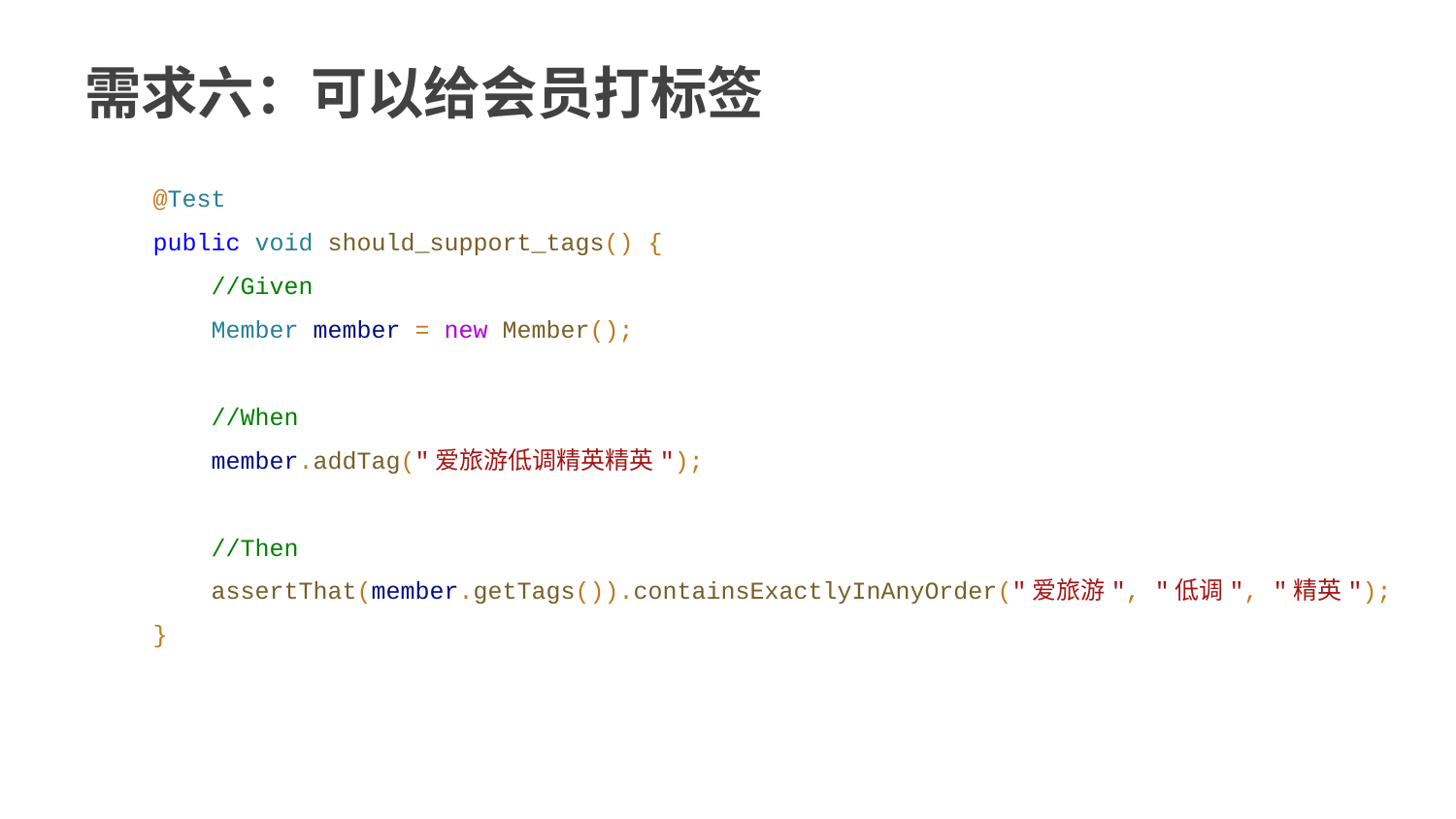

# 需求六：可以给会员打标签
   @Test
   public void should_support_tags() {
       //Given
       Member member = new Member();

       //When
       member.addTag("爱旅游低调精英精英");

       //Then
       assertThat(member.getTags()).containsExactlyInAnyOrder("爱旅游", "低调", "精英");
   }